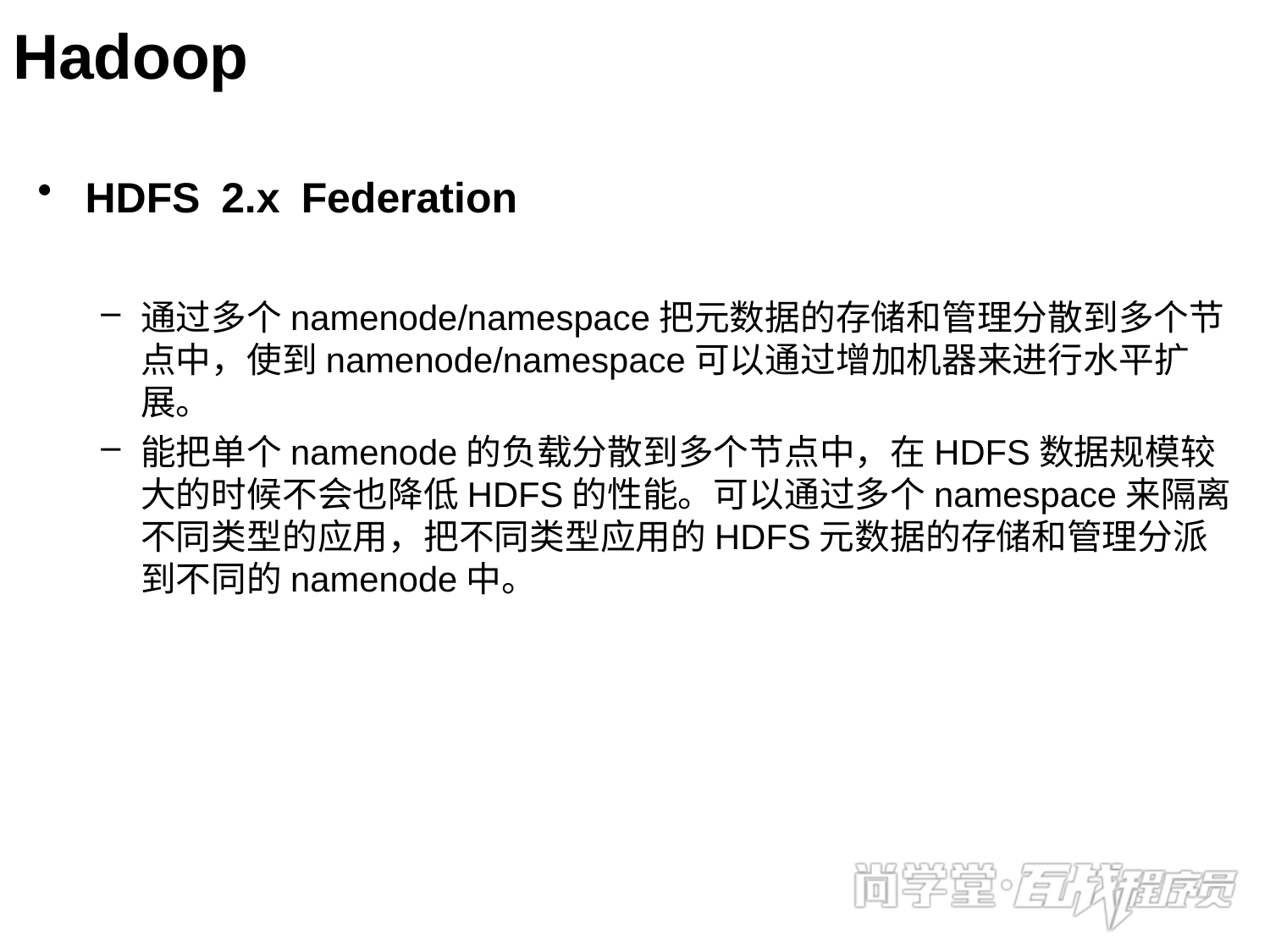

# Hadoop
HDFS  2.x  Federation

通过多个namenode/namespace把元数据的存储和管理分散到多个节点中，使到namenode/namespace可以通过增加机器来进行水平扩展。
能把单个namenode的负载分散到多个节点中，在HDFS数据规模较大的时候不会也降低HDFS的性能。可以通过多个namespace来隔离不同类型的应用，把不同类型应用的HDFS元数据的存储和管理分派到不同的namenode中。